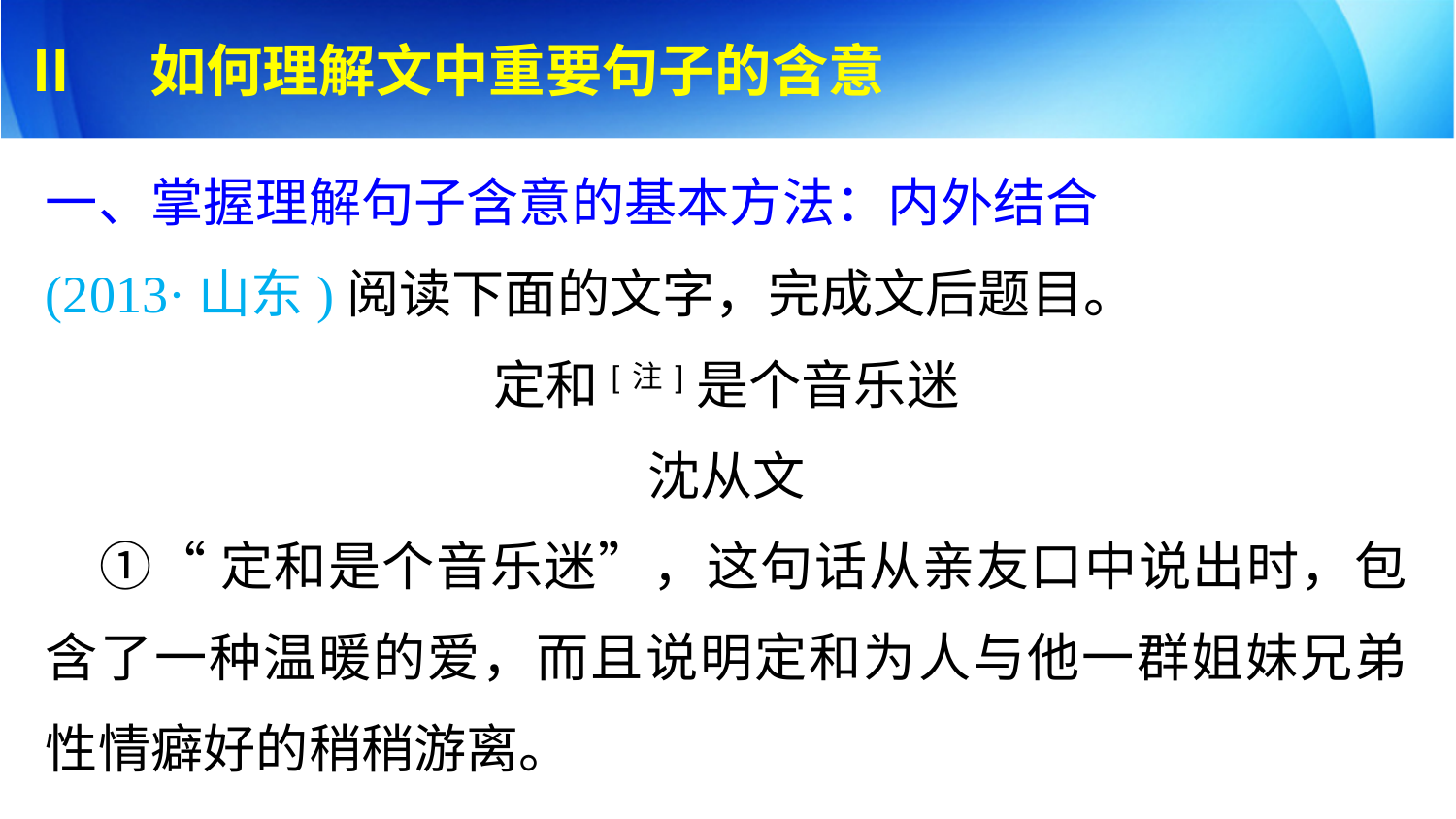

Ⅱ　如何理解文中重要句子的含意
一、掌握理解句子含意的基本方法：内外结合
(2013·山东)阅读下面的文字，完成文后题目。
定和[注]是个音乐迷
沈从文
    ①“定和是个音乐迷”，这句话从亲友口中说出时，包含了一种温暖的爱，而且说明定和为人与他一群姐妹兄弟性情癖好的稍稍游离。